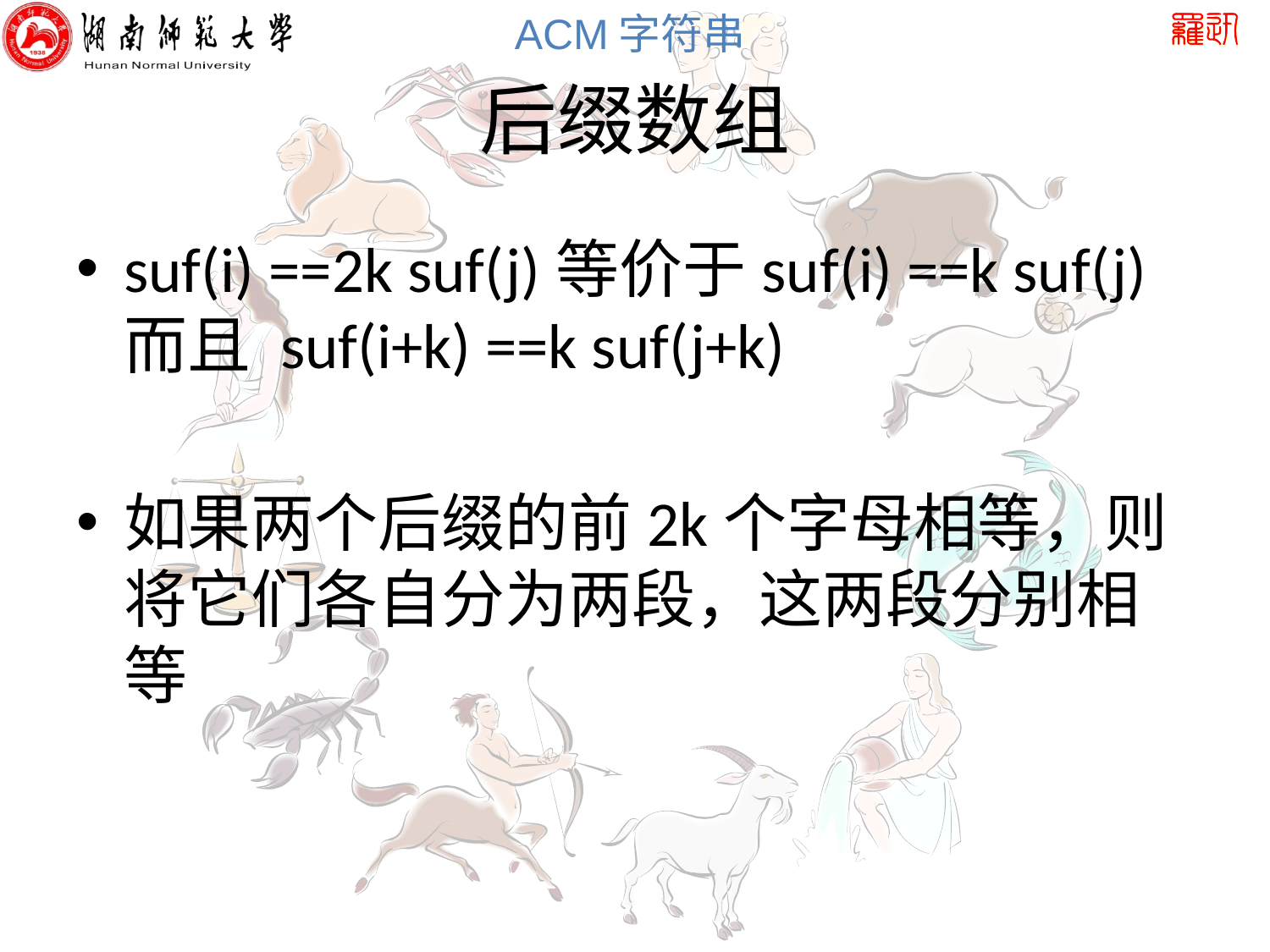

# 后缀数组
suf(i) ==2k suf(j)等价于suf(i) ==k suf(j) 而且 suf(i+k) ==k suf(j+k)

如果两个后缀的前2k个字母相等，则将它们各自分为两段，这两段分别相等